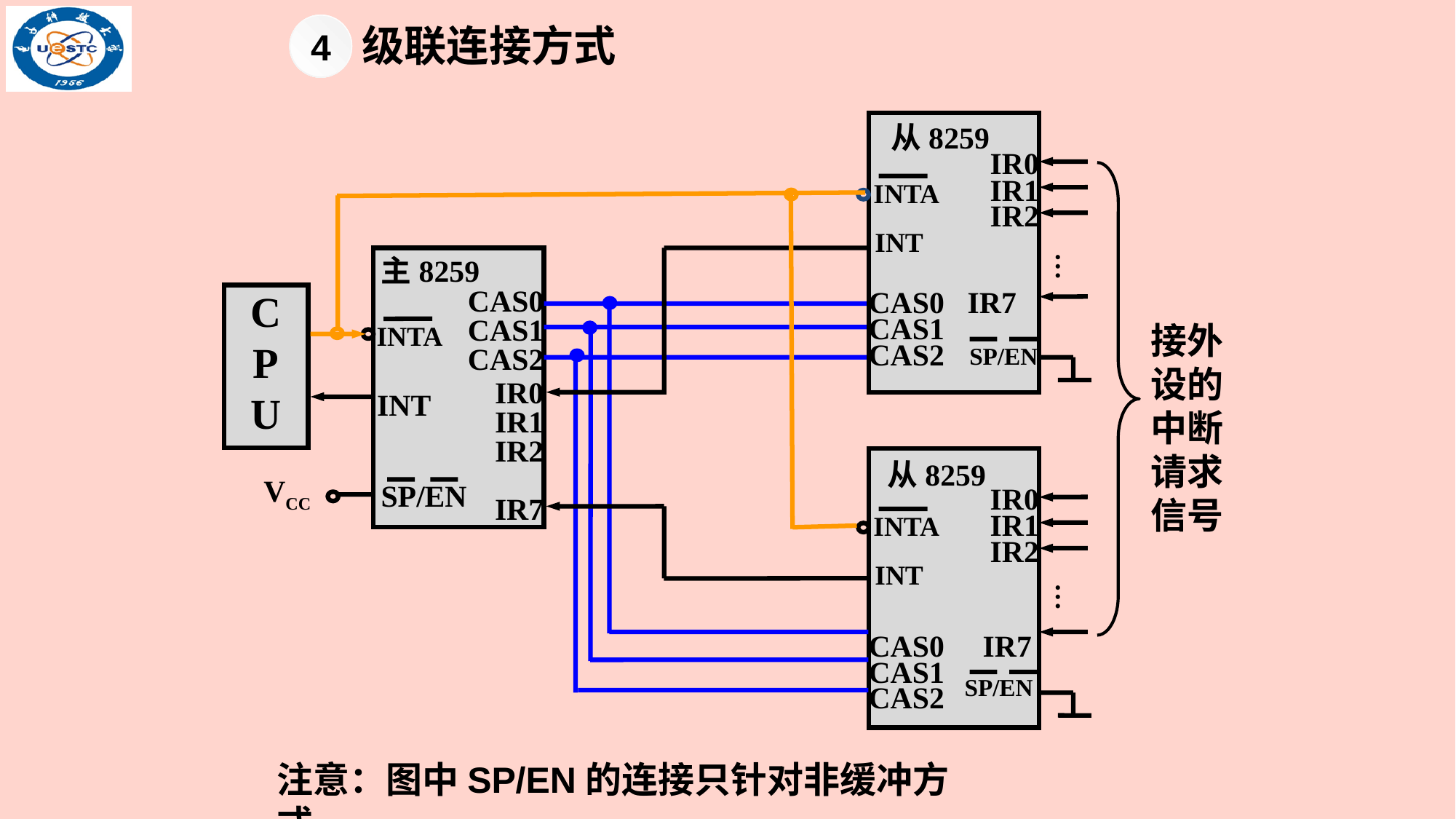

级联连接方式

4

IR0
IR1
IR2

CAS0   IR7
CAS1
CAS2

INTA

INT

CAS0
CAS1
CAS2
IR0
IR1
IR2

IR7

…
C
P
U

接外设的
中断请求信号
INTA

SP/EN

INT

IR0
IR1
IR2

CAS0     IR7
CAS1
CAS2
VCC
SP/EN

INTA

INT

…

SP/EN

注意：图中SP/EN的连接只针对非缓冲方式
从8259
主8259
从8259